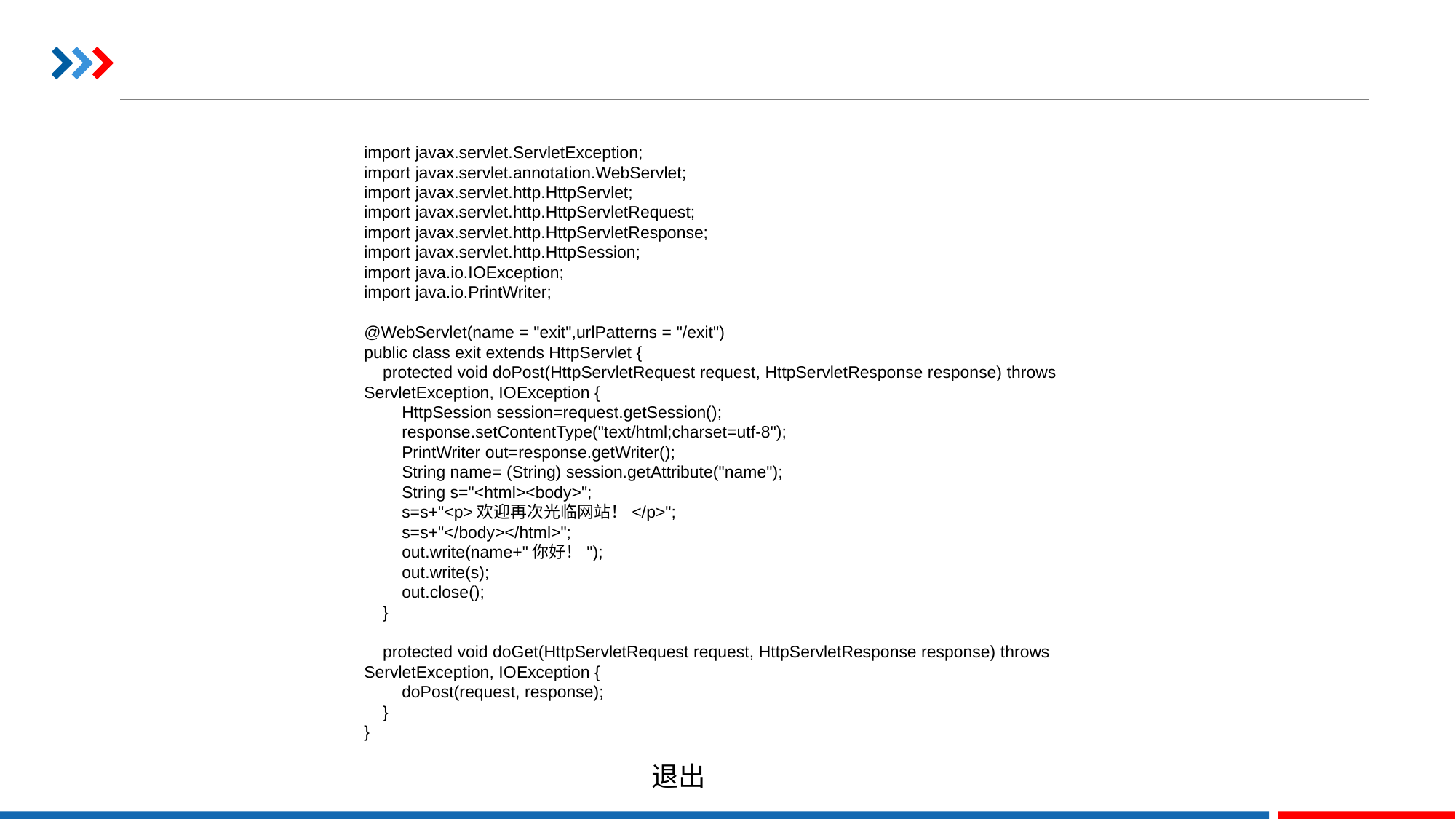

import javax.servlet.ServletException;
import javax.servlet.annotation.WebServlet;
import javax.servlet.http.HttpServlet;
import javax.servlet.http.HttpServletRequest;
import javax.servlet.http.HttpServletResponse;
import javax.servlet.http.HttpSession;
import java.io.IOException;
import java.io.PrintWriter;

@WebServlet(name = "exit",urlPatterns = "/exit")
public class exit extends HttpServlet {
    protected void doPost(HttpServletRequest request, HttpServletResponse response) throws ServletException, IOException {
        HttpSession session=request.getSession();
        response.setContentType("text/html;charset=utf-8");
        PrintWriter out=response.getWriter();
        String name= (String) session.getAttribute("name");
        String s="<html><body>";
        s=s+"<p>欢迎再次光临网站！</p>";
        s=s+"</body></html>";
        out.write(name+"你好！");
        out.write(s);
        out.close();
    }

    protected void doGet(HttpServletRequest request, HttpServletResponse response) throws ServletException, IOException {
        doPost(request, response);
    }
}
退出